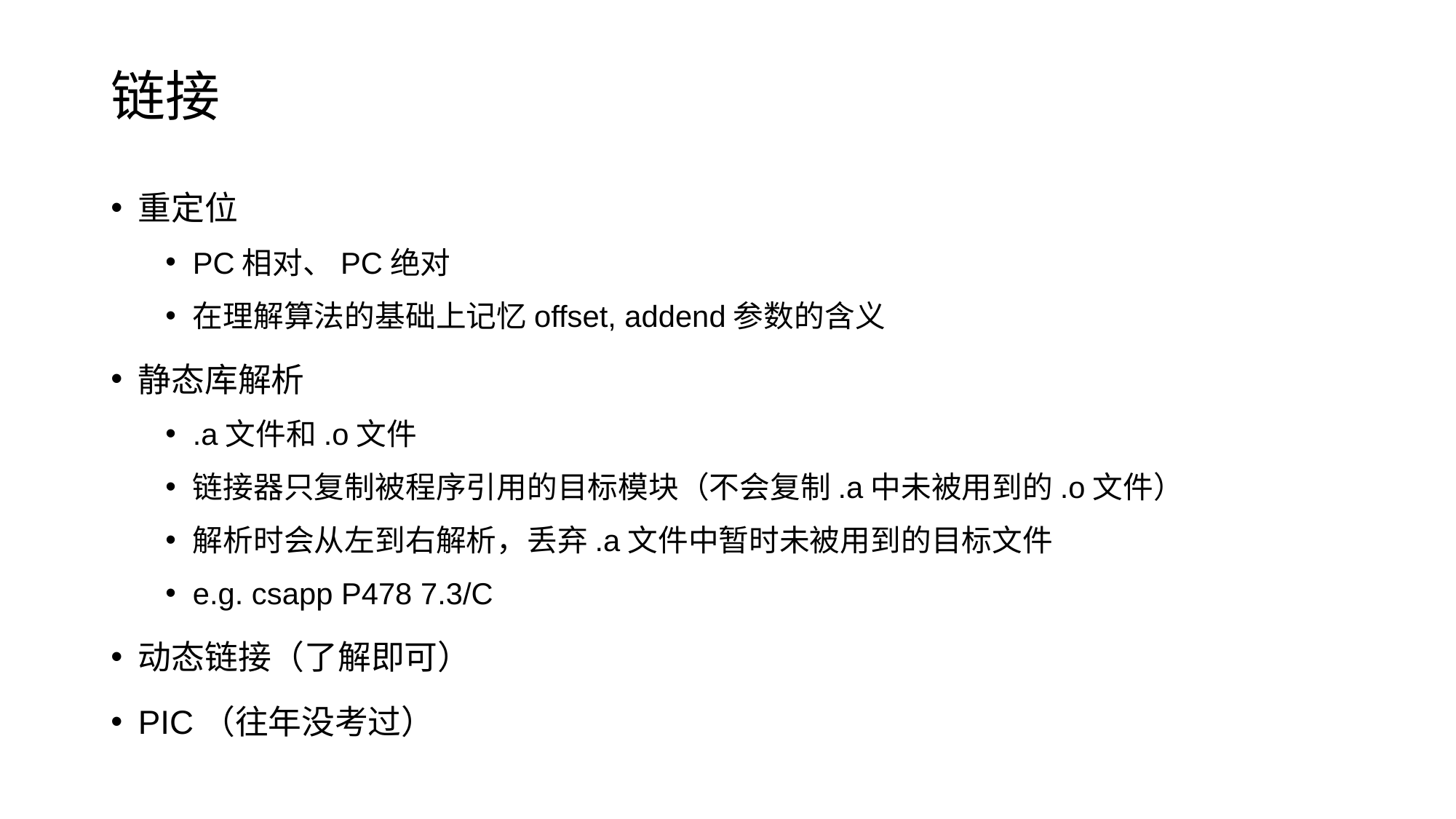

# 链接
重定位
PC相对、PC绝对
在理解算法的基础上记忆offset, addend参数的含义
静态库解析
.a文件和.o文件
链接器只复制被程序引用的目标模块（不会复制.a中未被用到的.o文件）
解析时会从左到右解析，丢弃.a文件中暂时未被用到的目标文件
e.g. csapp P478 7.3/C
动态链接（了解即可）
PIC（往年没考过）